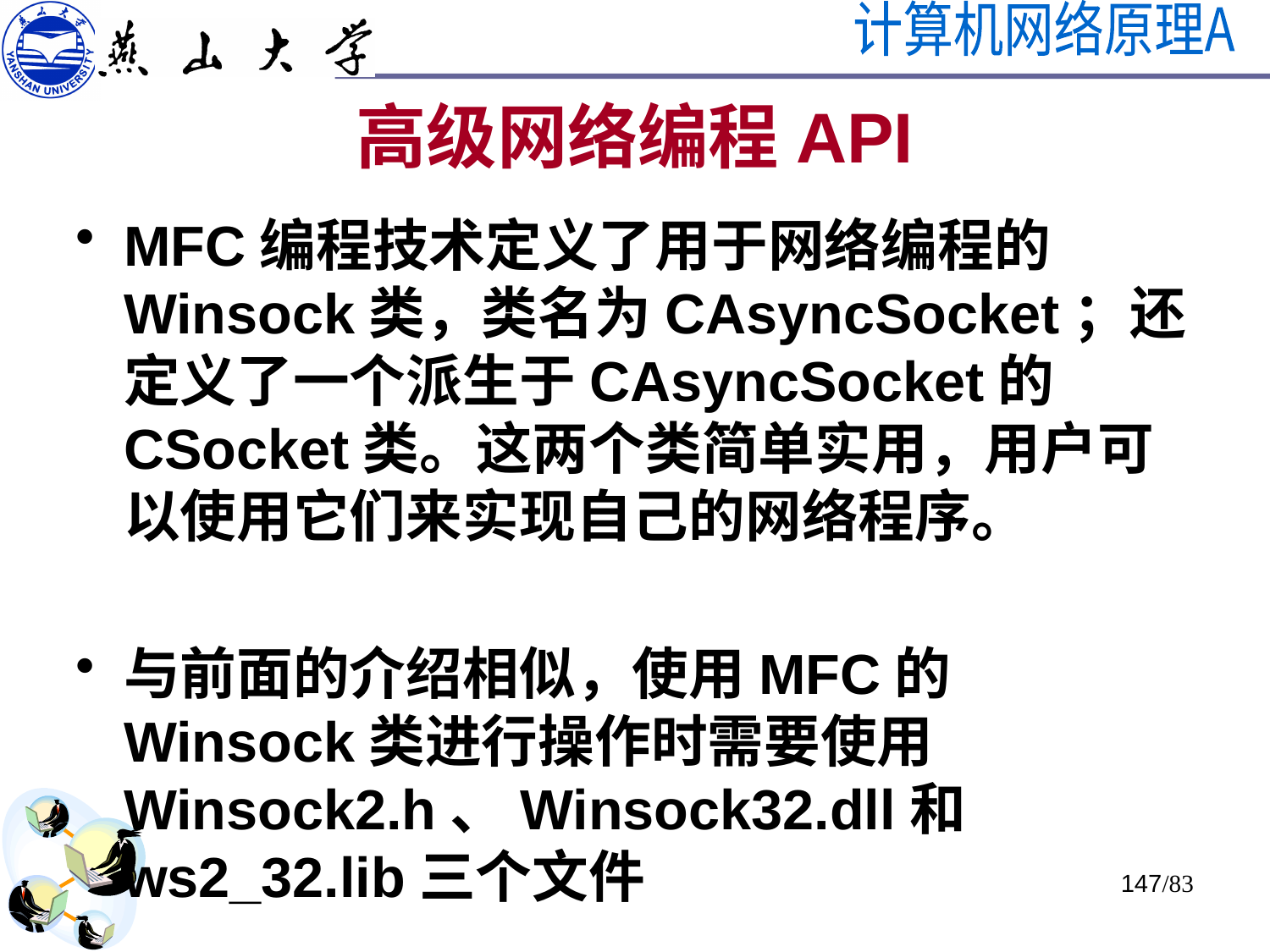

# 高级网络编程API
MFC编程技术定义了用于网络编程的Winsock类，类名为CAsyncSocket；还定义了一个派生于CAsyncSocket的CSocket类。这两个类简单实用，用户可以使用它们来实现自己的网络程序。

与前面的介绍相似，使用MFC的Winsock类进行操作时需要使用Winsock2.h、Winsock32.dll和ws2_32.lib三个文件
147/83